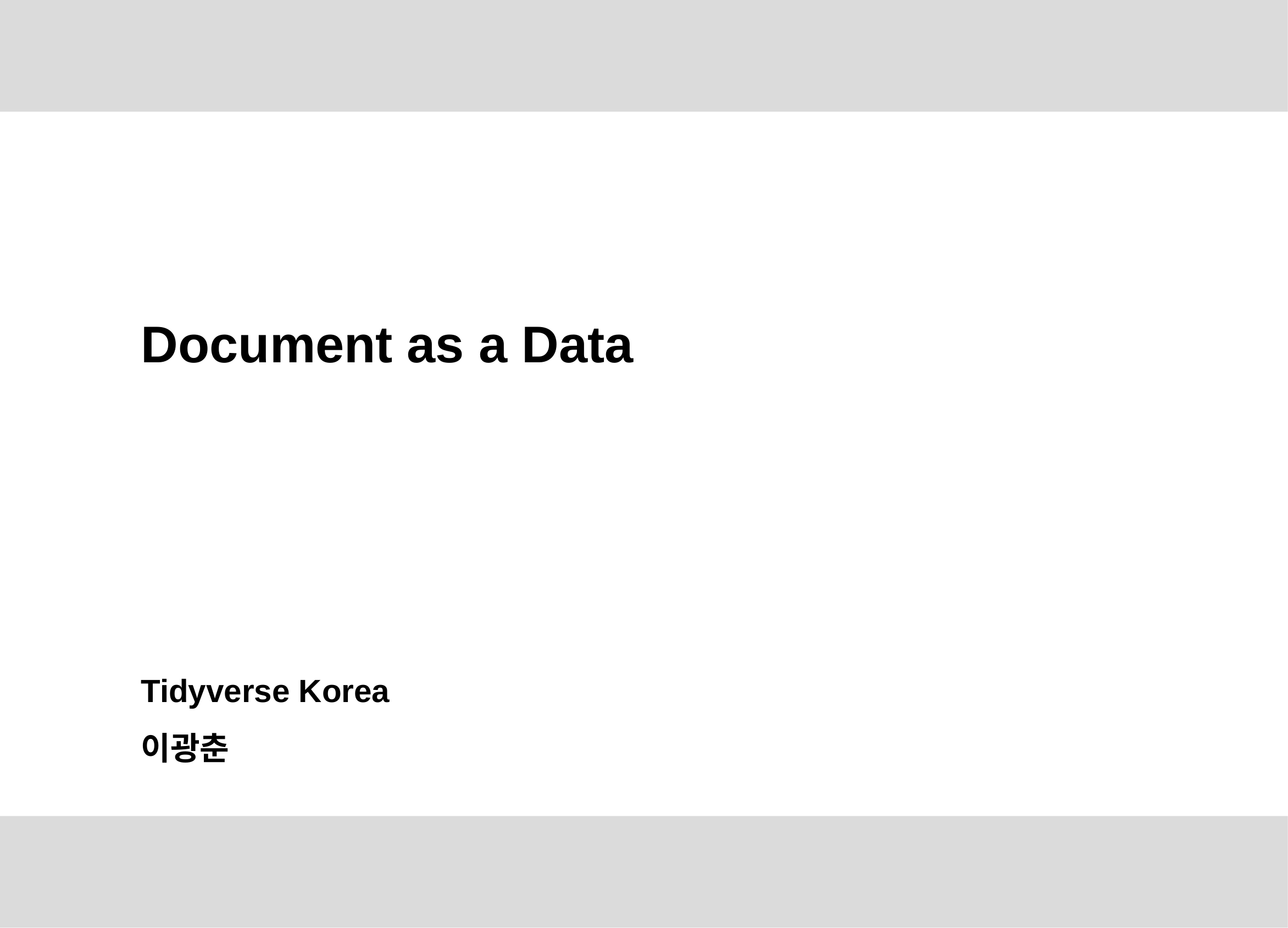

Document as a Data
Tidyverse Korea
이광춘